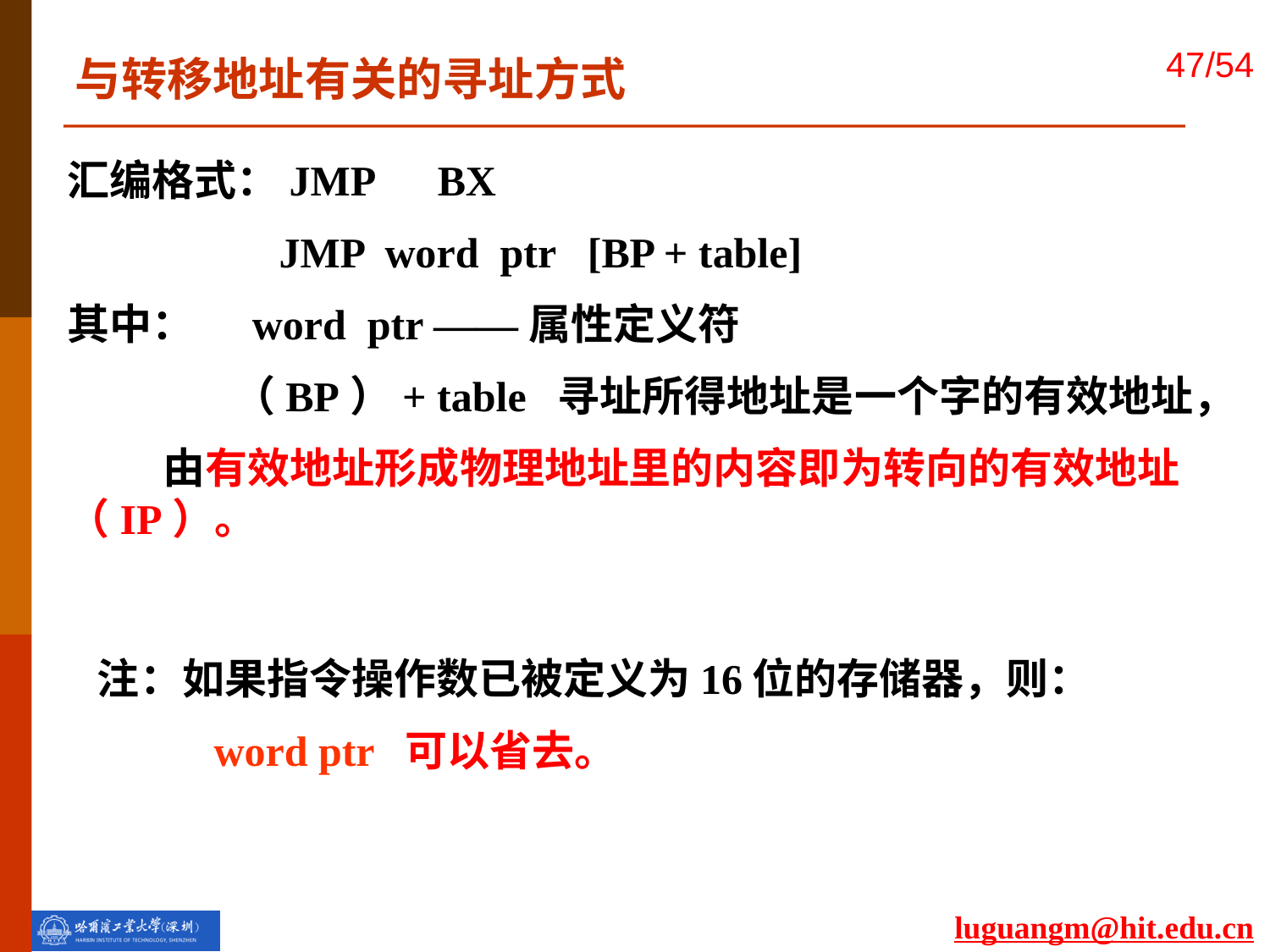

与转移地址有关的寻址方式
汇编格式：JMP      BX
	        JMP  word  ptr   [BP + table]
其中：     word  ptr ——属性定义符
	   （BP）+ table  寻址所得地址是一个字的有效地址，
         由有效地址形成物理地址里的内容即为转向的有效地址（IP）。
注：如果指令操作数已被定义为16位的存储器，则：
           word ptr  可以省去。